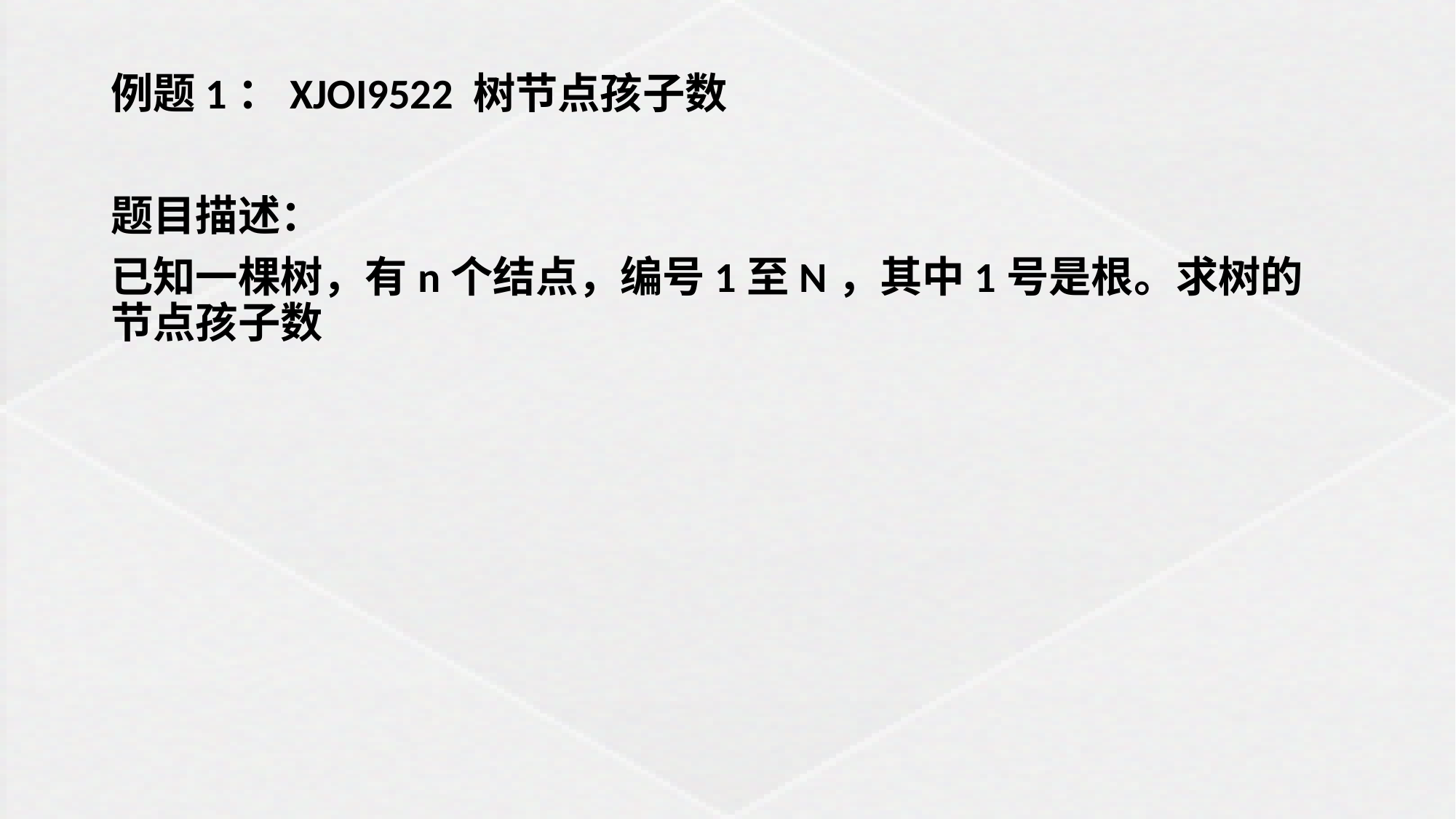

例题1：XJOI9522 树节点孩子数

题目描述：
已知一棵树，有n个结点，编号1至N，其中1号是根。求树的节点孩子数